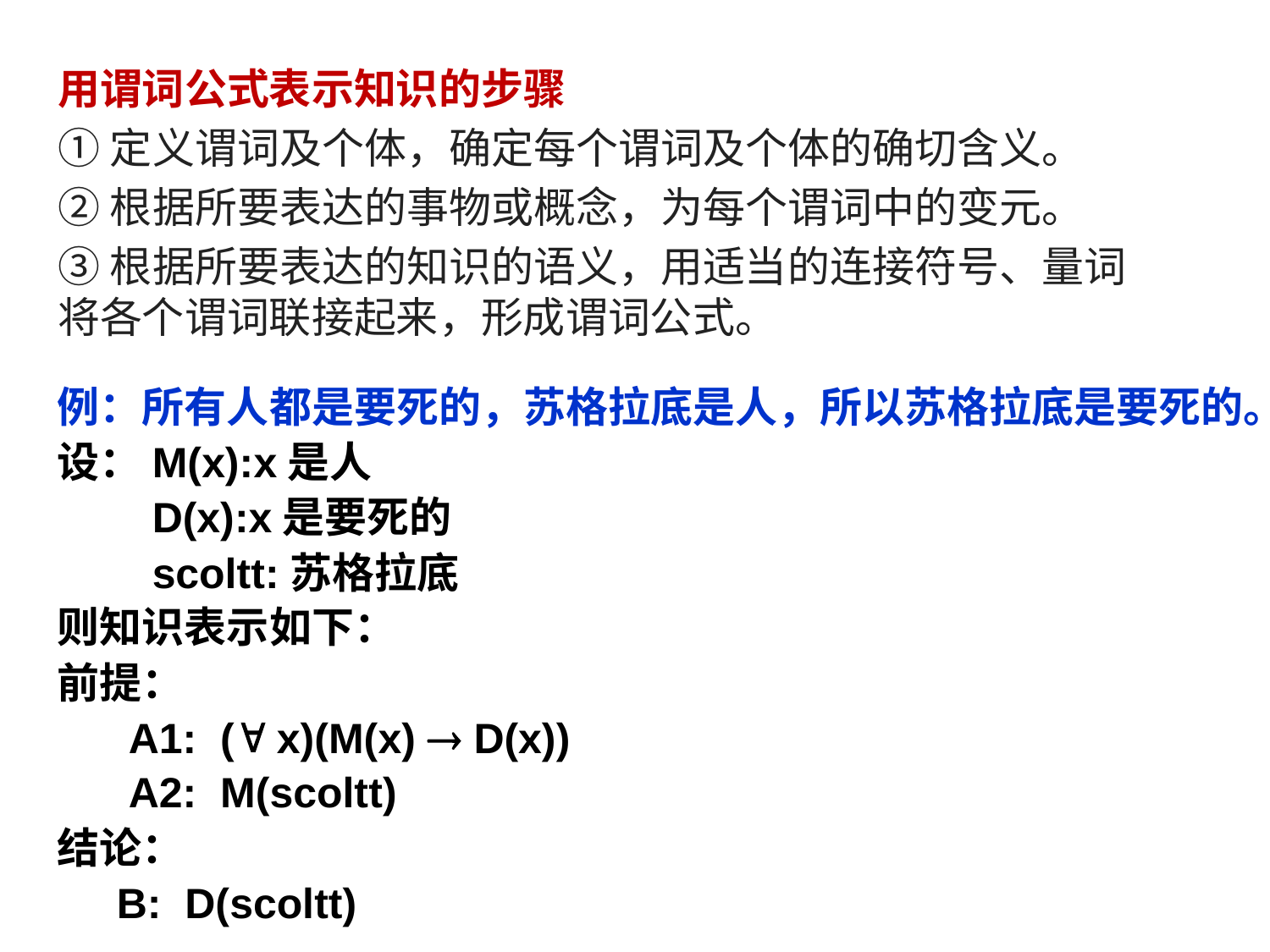

用谓词公式表示知识的步骤
①定义谓词及个体，确定每个谓词及个体的确切含义。
②根据所要表达的事物或概念，为每个谓词中的变元。
③根据所要表达的知识的语义，用适当的连接符号、量词将各个谓词联接起来，形成谓词公式。

例：所有人都是要死的，苏格拉底是人，所以苏格拉底是要死的。
设：M(x):x是人
        D(x):x是要死的
        scoltt:苏格拉底
则知识表示如下：
前提：
      A1:  (∀ x)(M(x) → D(x))
      A2:  M(scoltt)
结论：
     B:  D(scoltt)